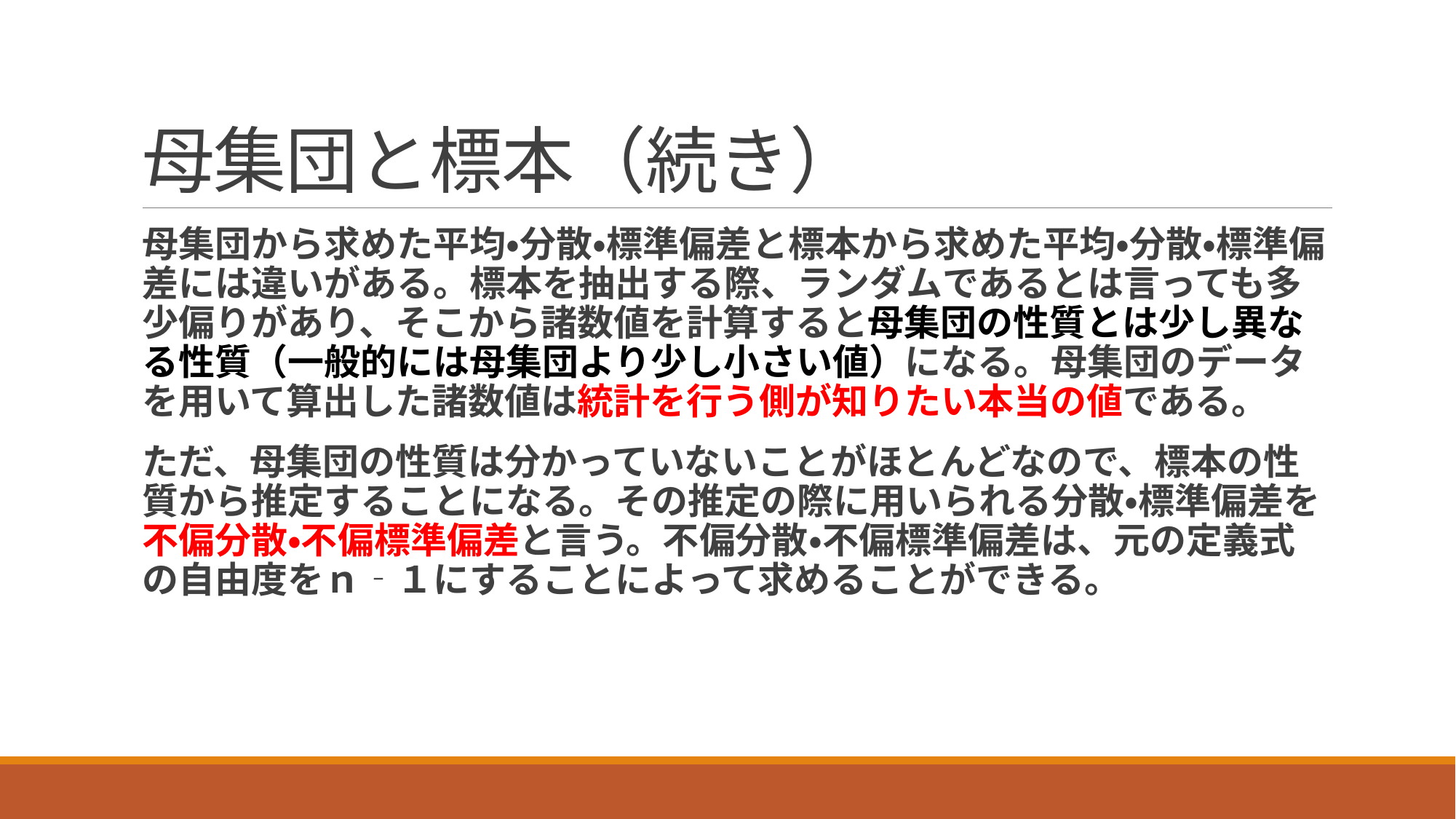

# 母集団と標本（続き）
母集団から求めた平均・分散・標準偏差と標本から求めた平均・分散・標準偏差には違いがある。標本を抽出する際、ランダムであるとは言っても多少偏りがあり、そこから諸数値を計算すると母集団の性質とは少し異なる性質（一般的には母集団より少し小さい値）になる。母集団のデータを用いて算出した諸数値は統計を行う側が知りたい本当の値である。
ただ、母集団の性質は分かっていないことがほとんどなので、標本の性質から推定することになる。その推定の際に用いられる分散・標準偏差を不偏分散・不偏標準偏差と言う。不偏分散・不偏標準偏差は、元の定義式の自由度をｎ‐１にすることによって求めることができる。